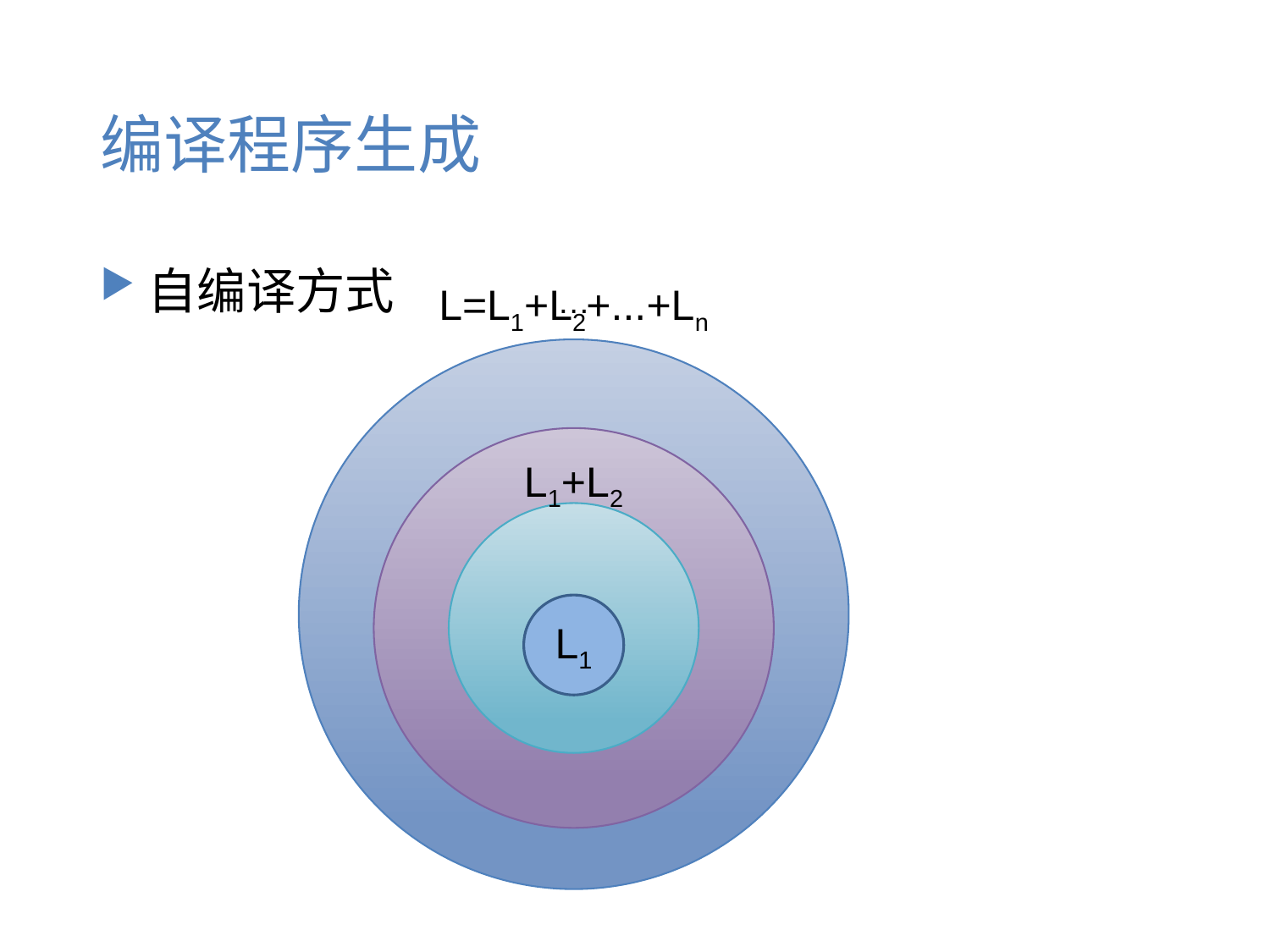

# 编译程序生成
自编译方式
L=L1+L2+...+Ln

…

`
L1+L2

L1